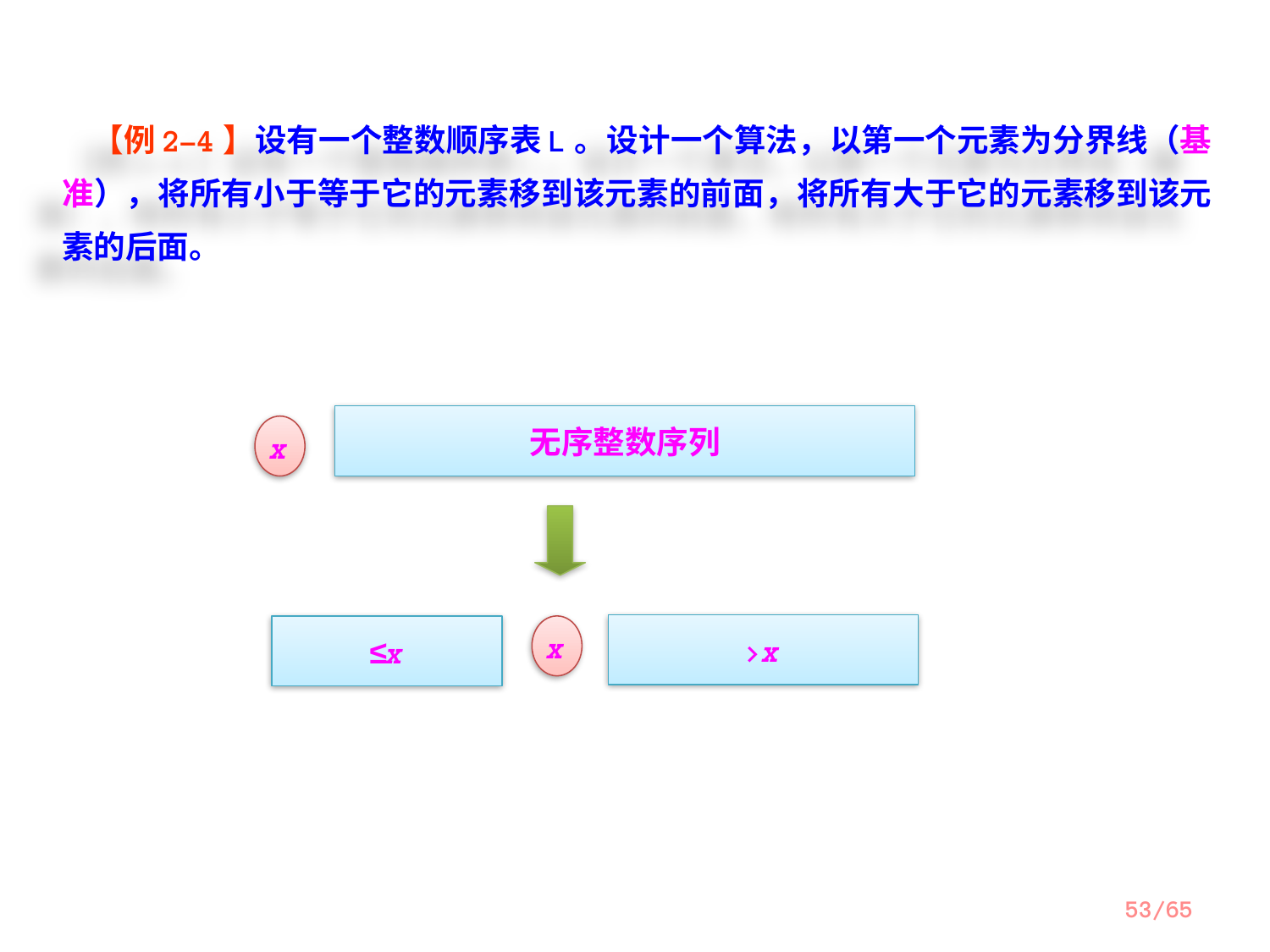

【例2-4】设有一个整数顺序表L。设计一个算法，以第一个元素为分界线（基准），将所有小于等于它的元素移到该元素的前面，将所有大于它的元素移到该元素的后面。
无序整数序列
x

>x
≤x
x
53/65